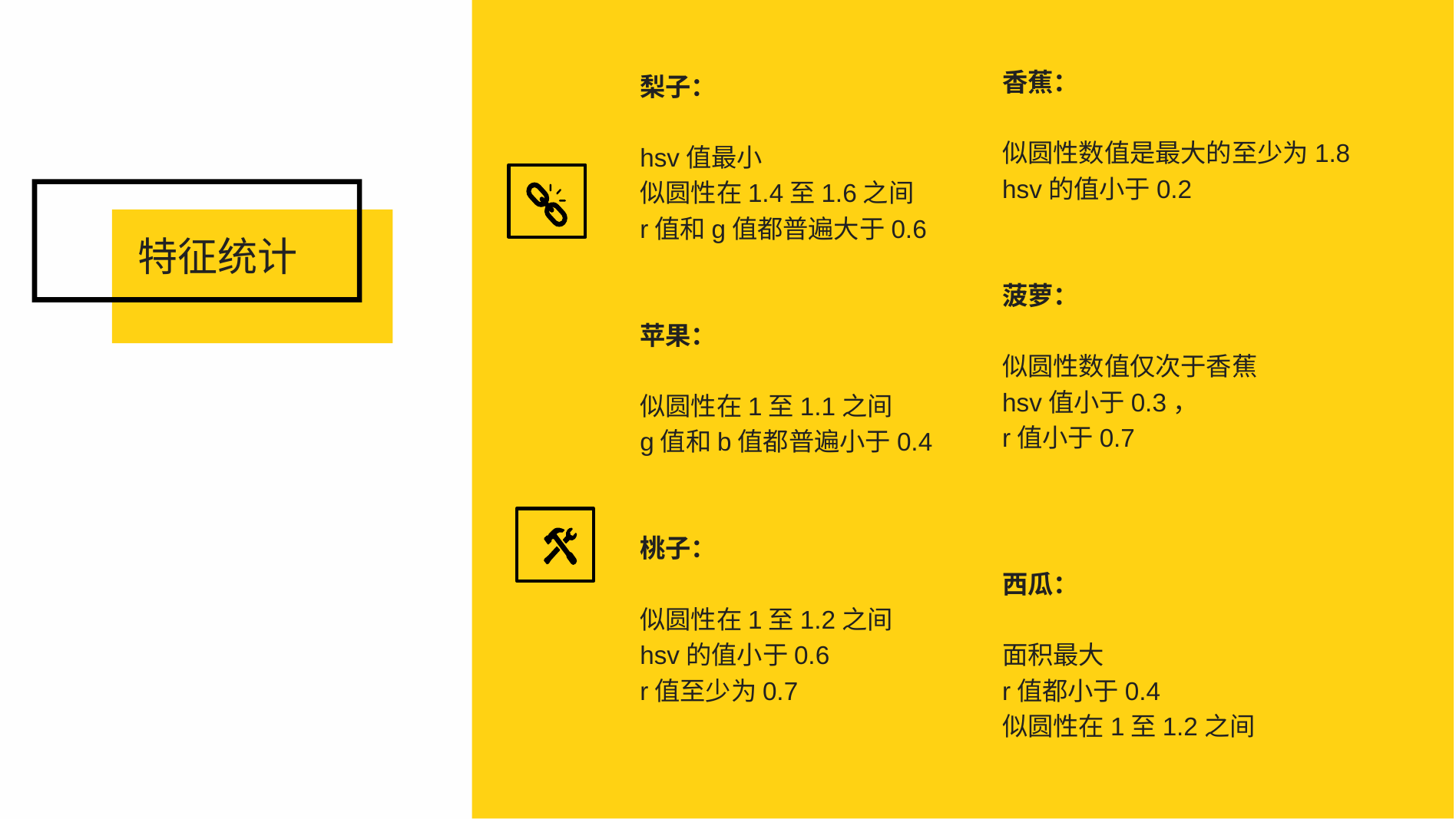

香蕉：

似圆性数值是最大的至少为1.8
hsv的值小于0.2

菠萝：

似圆性数值仅次于香蕉
hsv值小于0.3，
r值小于0.7

西瓜：

面积最大
r值都小于0.4
似圆性在1至1.2之间

梨子：

hsv值最小
似圆性在1.4至1.6之间
r值和g值都普遍大于0.6

苹果：

似圆性在1至1.1之间
g值和b值都普遍小于0.4

桃子：

似圆性在1至1.2之间
hsv的值小于0.6
r值至少为0.7

特征统计